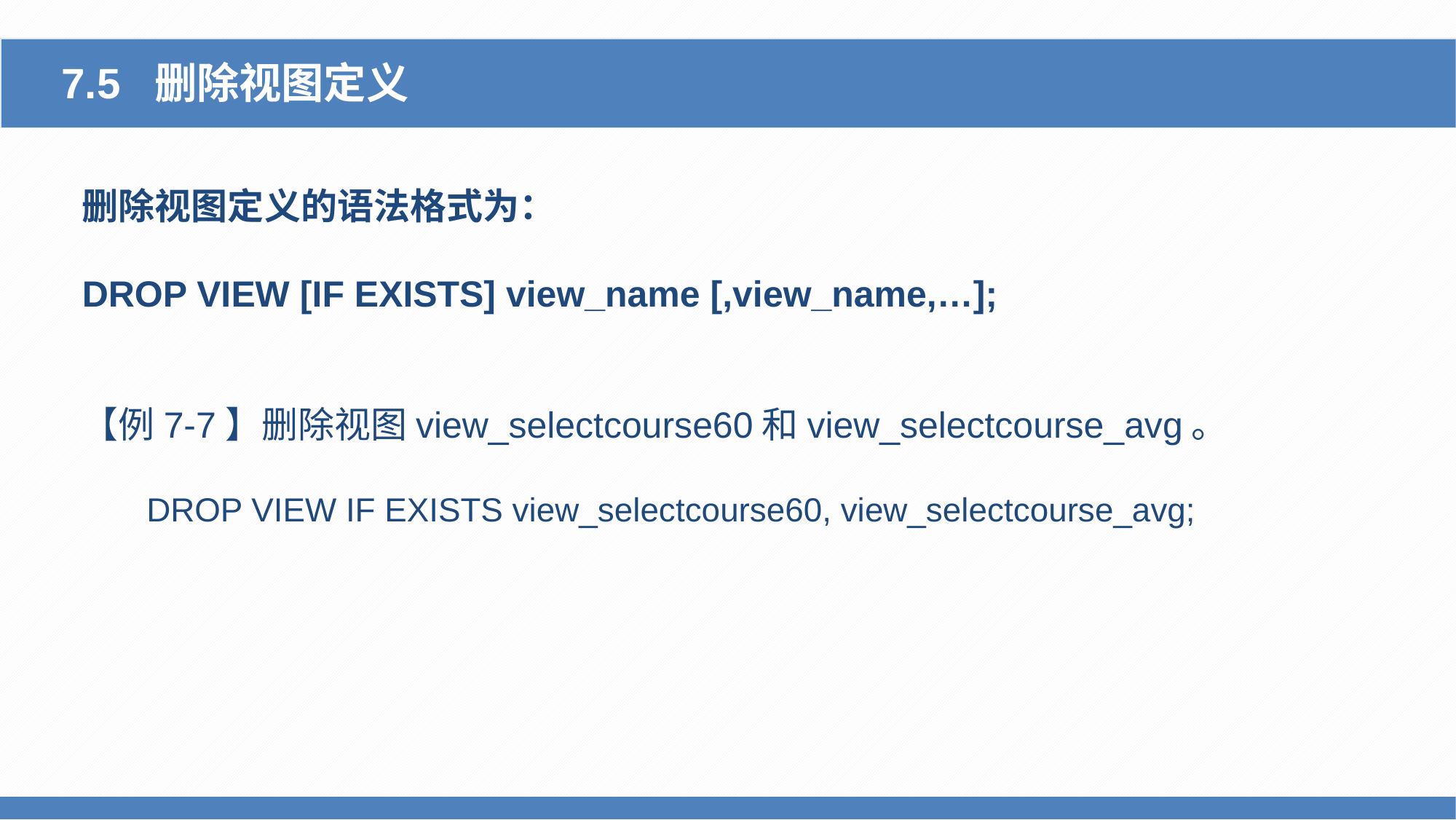

7.5  删除视图定义
删除视图定义的语法格式为：

DROP VIEW [IF EXISTS] view_name [,view_name,…];

【例7-7】删除视图view_selectcourse60和view_selectcourse_avg。

DROP VIEW IF EXISTS view_selectcourse60, view_selectcourse_avg;